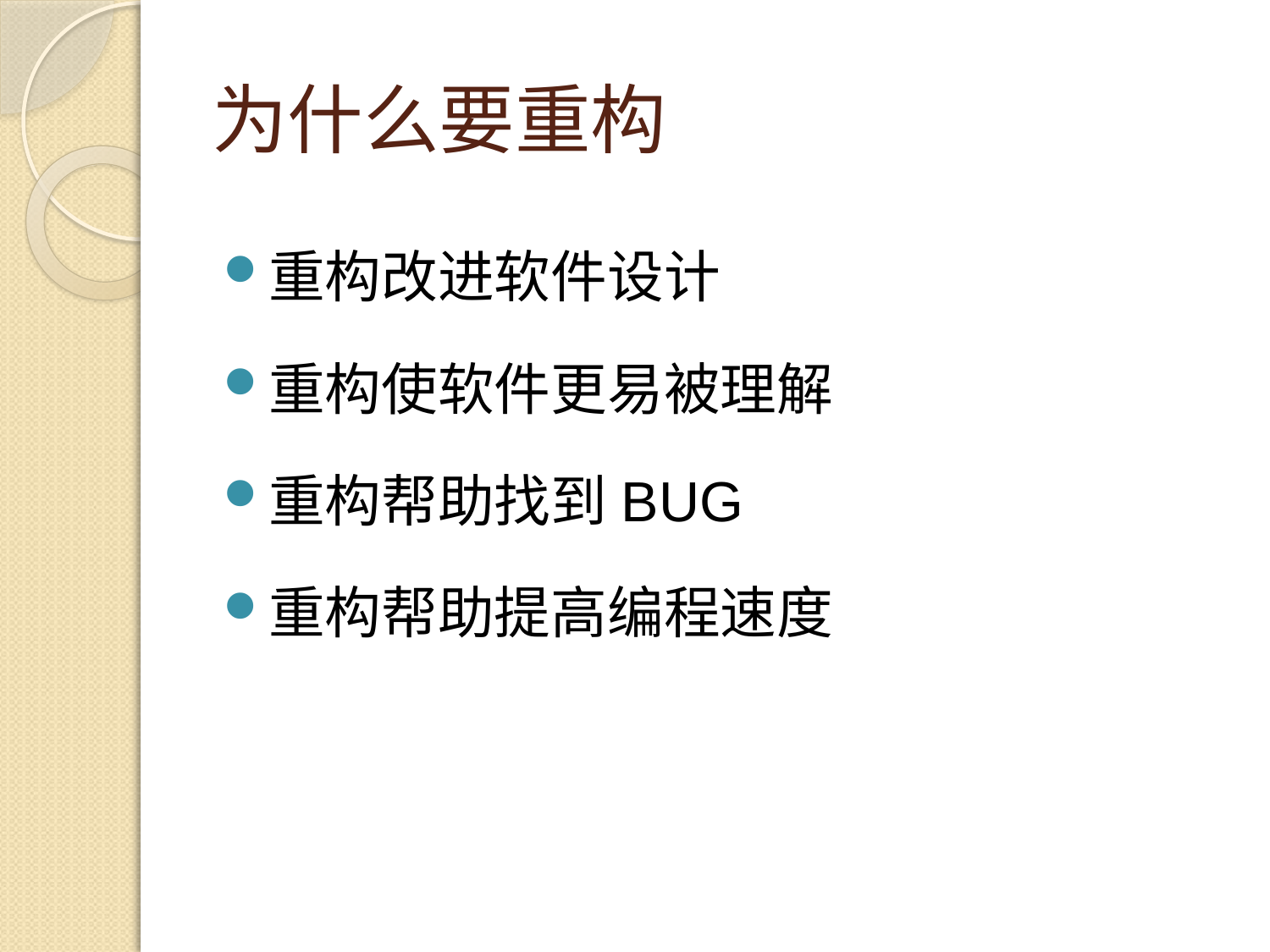

# 为什么要重构
重构改进软件设计
重构使软件更易被理解
重构帮助找到BUG
重构帮助提高编程速度